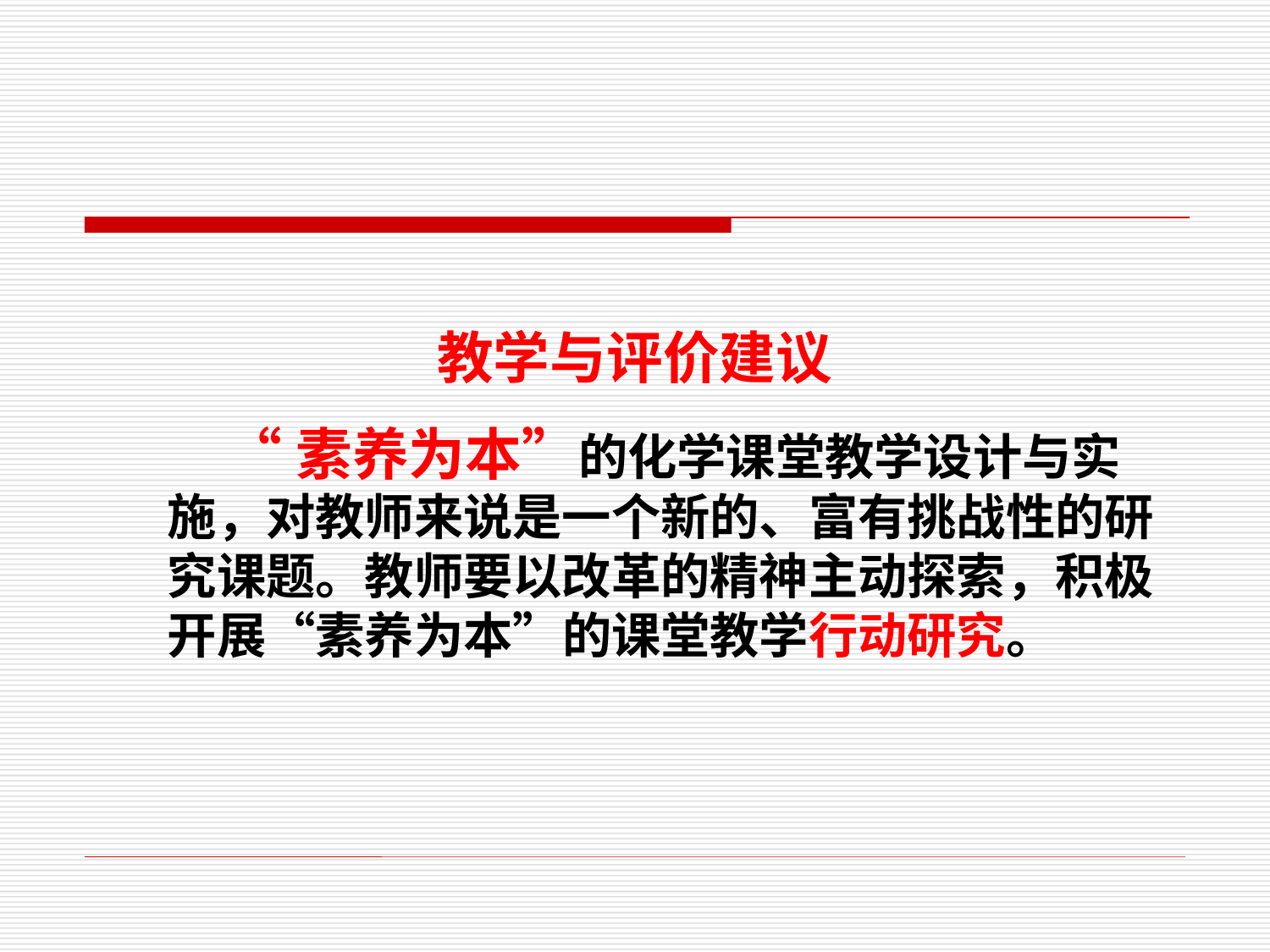

教学与评价建议
           “素养为本”的化学课堂教学设计与实施，对教师来说是一个新的、富有挑战性的研究课题。教师要以改革的精神主动探索，积极开展“素养为本”的课堂教学行动研究。